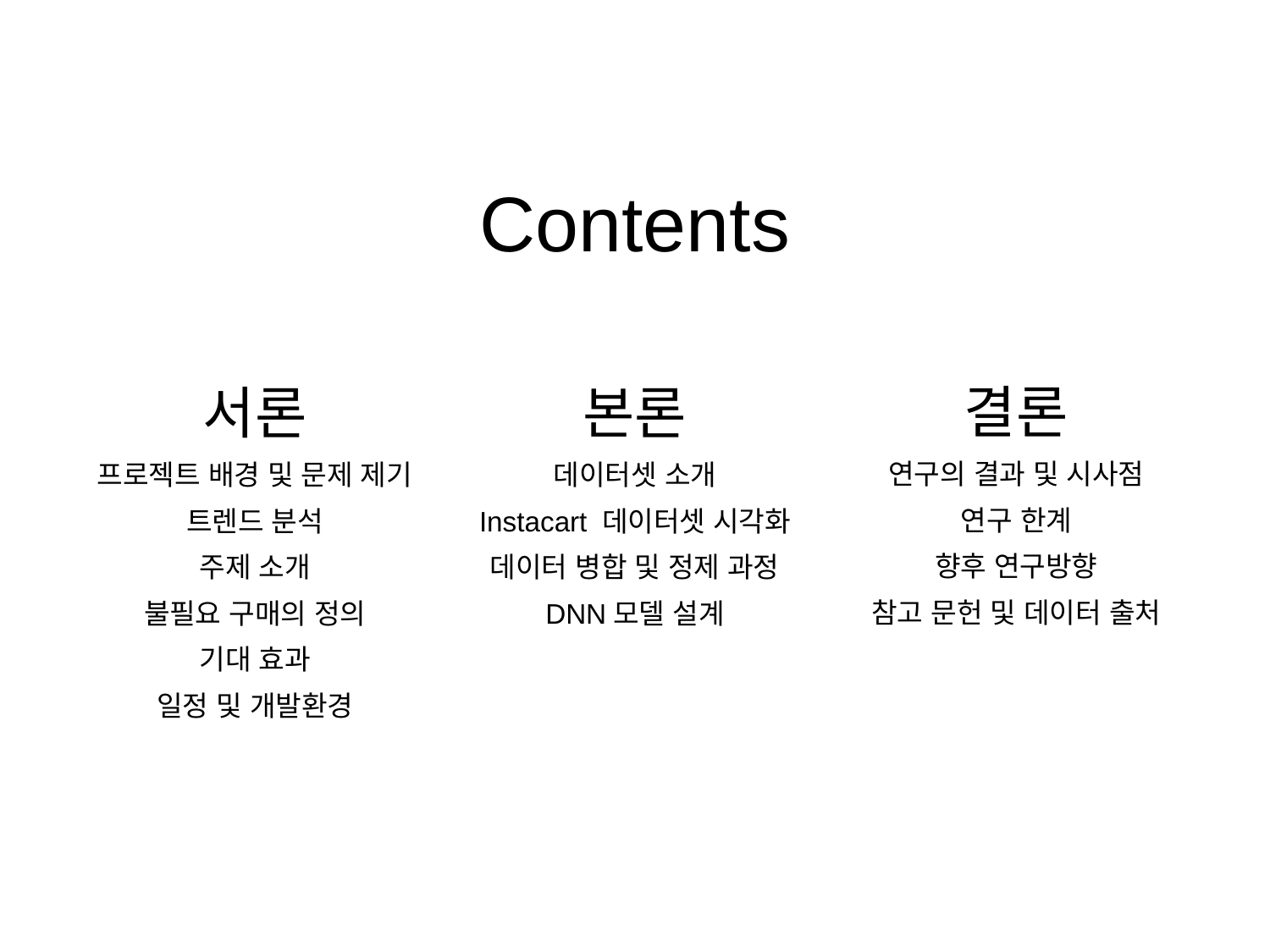

# Contents
결론
연구의 결과 및 시사점
연구 한계
향후 연구방향
참고 문헌 및 데이터 출처
서론
프로젝트 배경 및 문제 제기
트렌드 분석
주제 소개
불필요 구매의 정의
기대 효과
일정 및 개발환경

본론
데이터셋 소개
Instacart 데이터셋 시각화
데이터 병합 및 정제 과정
DNN모델 설계